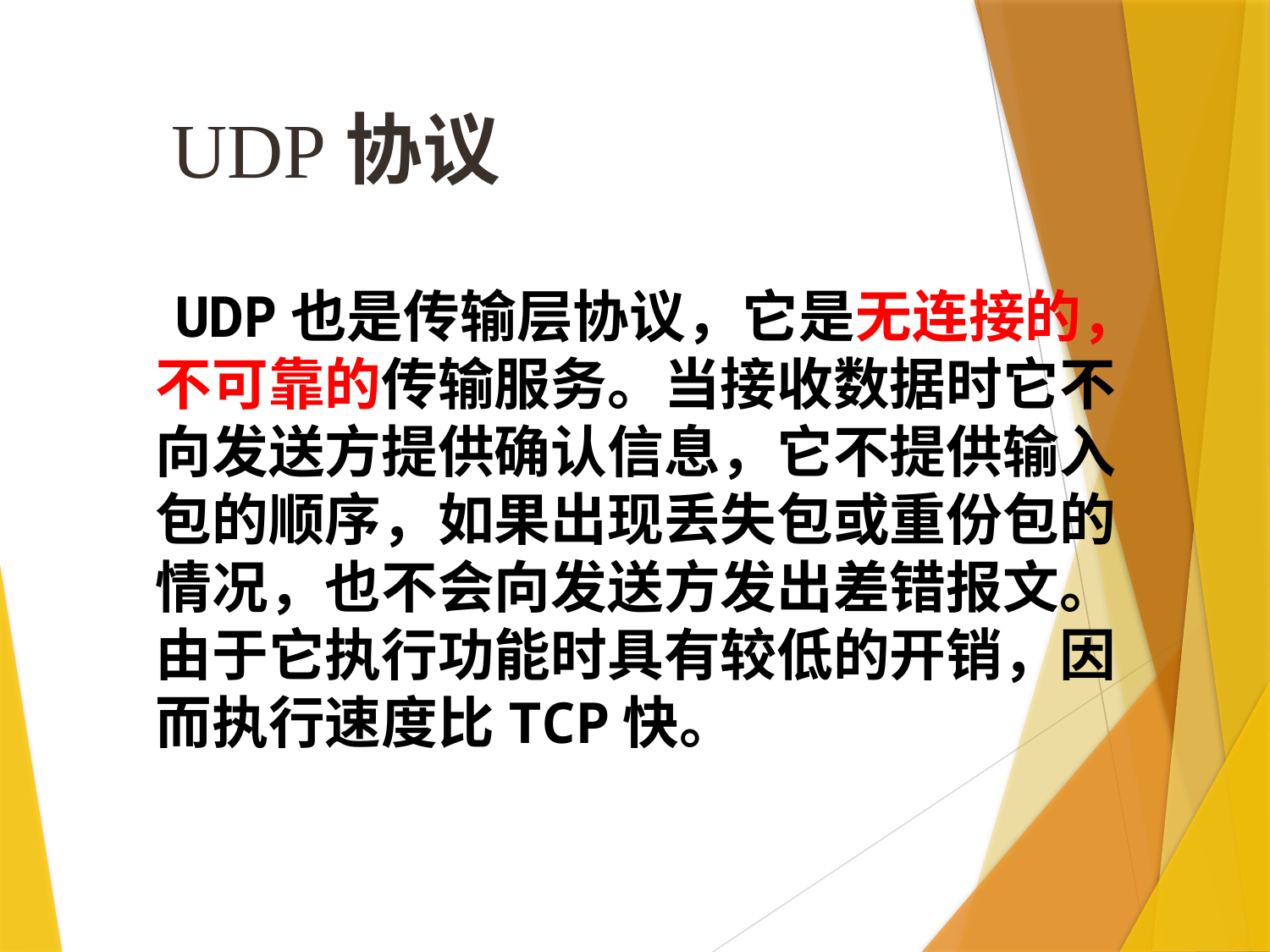

UDP协议
  UDP也是传输层协议，它是无连接的，不可靠的传输服务。当接收数据时它不向发送方提供确认信息，它不提供输入包的顺序，如果出现丢失包或重份包的情况，也不会向发送方发出差错报文。由于它执行功能时具有较低的开销，因而执行速度比TCP快。